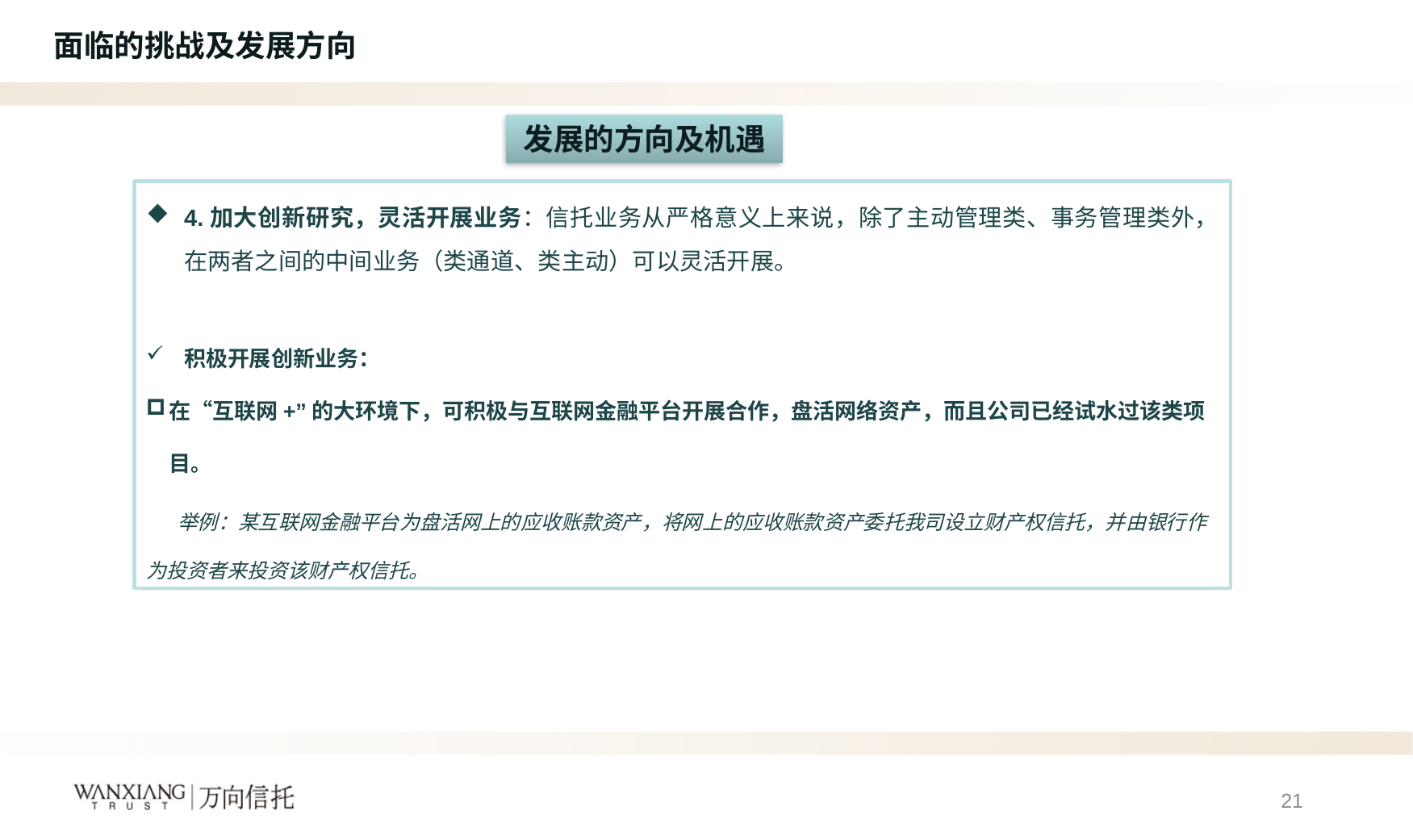

标  题 一
面临的挑战及发展方向
发展的方向及机遇
4.加大创新研究，灵活开展业务：信托业务从严格意义上来说，除了主动管理类、事务管理类外，在两者之间的中间业务（类通道、类主动）可以灵活开展。

积极开展创新业务：
在“互联网+”的大环境下，可积极与互联网金融平台开展合作，盘活网络资产，而且公司已经试水过该类项目。
      举例：某互联网金融平台为盘活网上的应收账款资产，将网上的应收账款资产委托我司设立财产权信托，并由银行作为投资者来投资该财产权信托。
21